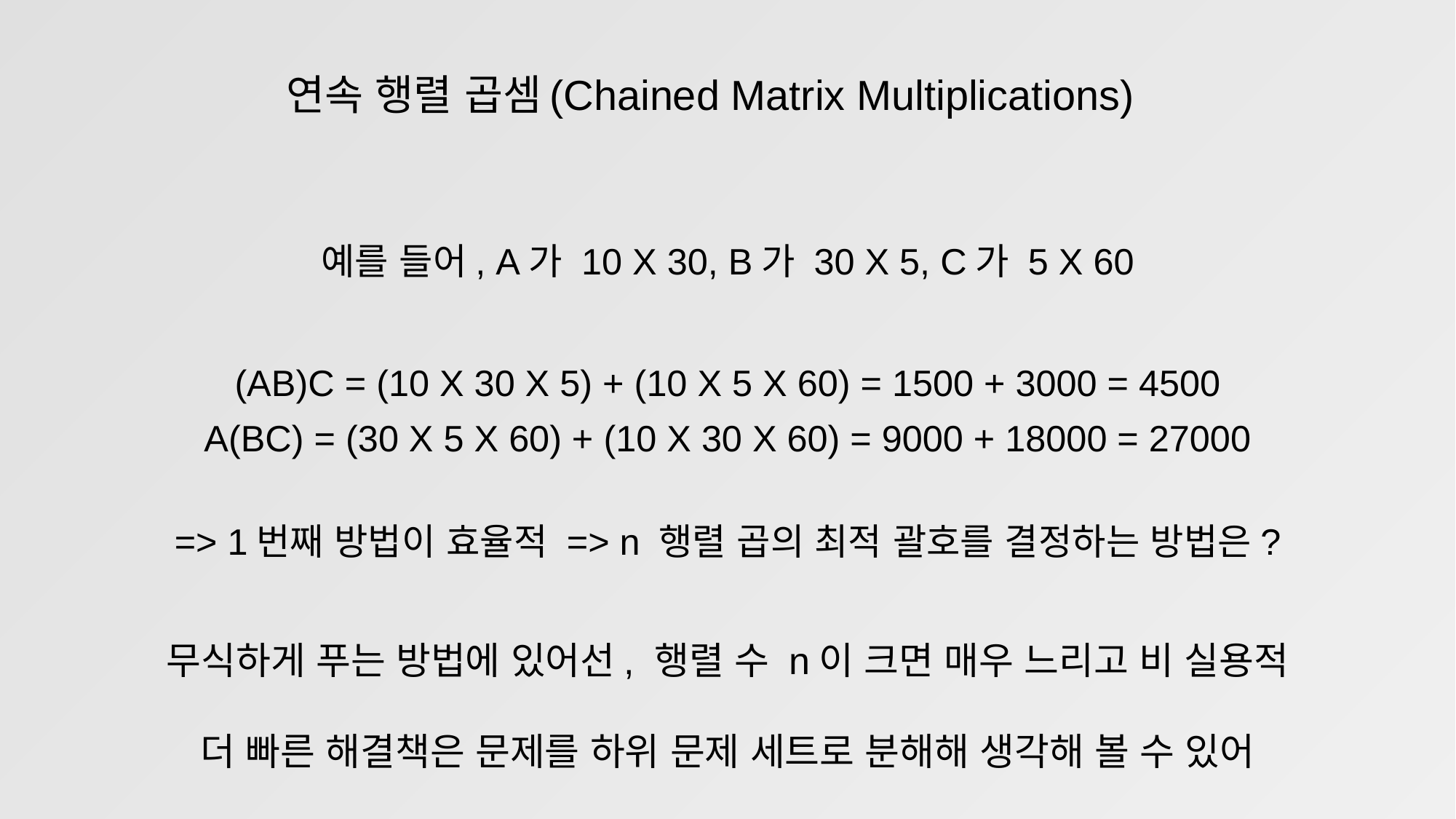

연속 행렬 곱셈(Chained Matrix Multiplications)
예를 들어, A가 10 X 30, B가 30 X 5, C가 5 X 60
(AB)C = (10 X 30 X 5) + (10 X 5 X 60) = 1500 + 3000 = 4500
A(BC) = (30 X 5 X 60) + (10 X 30 X 60) = 9000 + 18000 = 27000
=> 1번째 방법이 효율적 => n 행렬 곱의 최적 괄호를 결정하는 방법은?
무식하게 푸는 방법에 있어선, 행렬 수 n이 크면 매우 느리고 비 실용적

더 빠른 해결책은 문제를 하위 문제 세트로 분해해 생각해 볼 수 있어